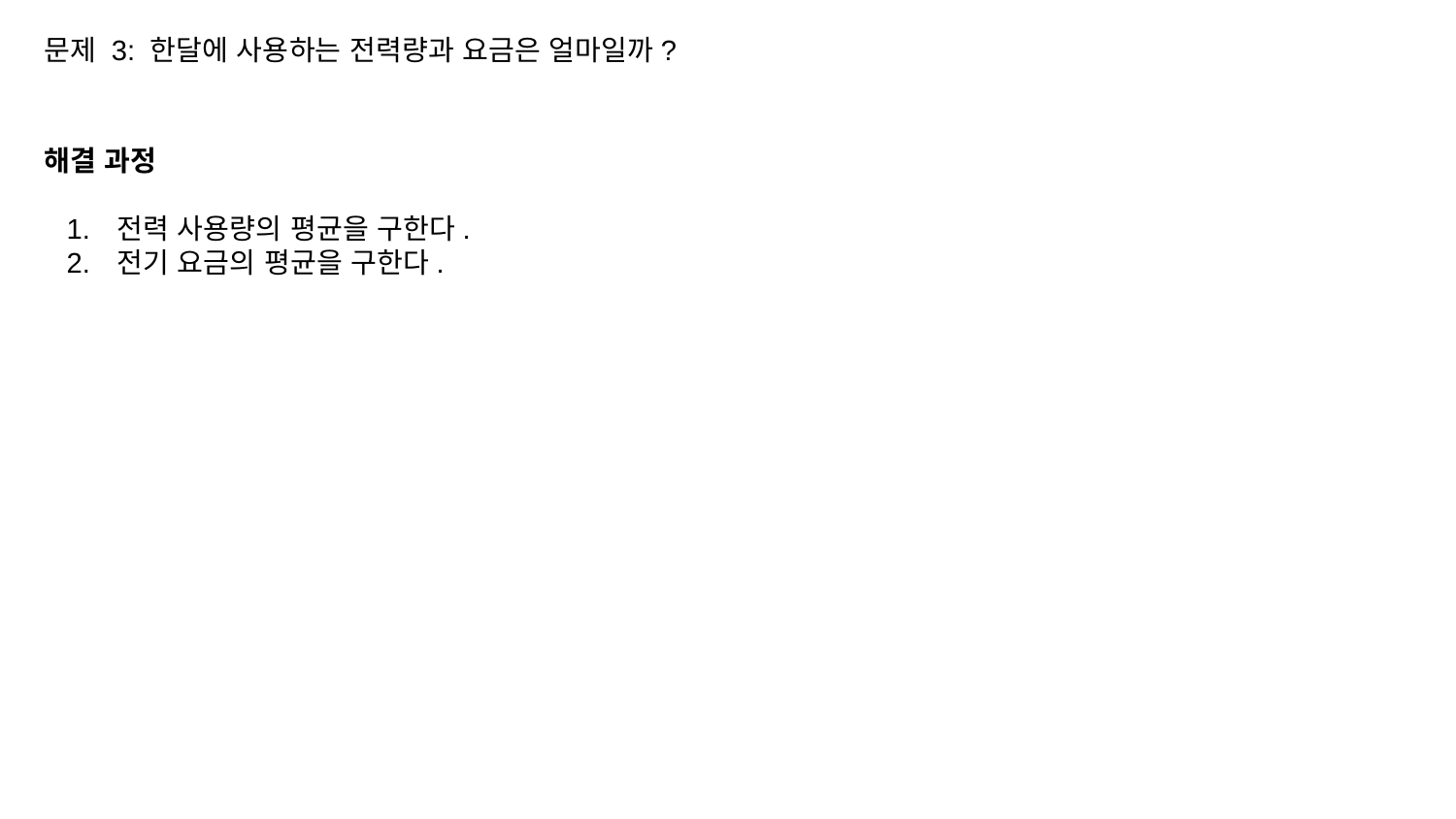

문제 3: 한달에 사용하는 전력량과 요금은 얼마일까?
해결 과정

전력 사용량의 평균을 구한다.
전기 요금의 평균을 구한다.